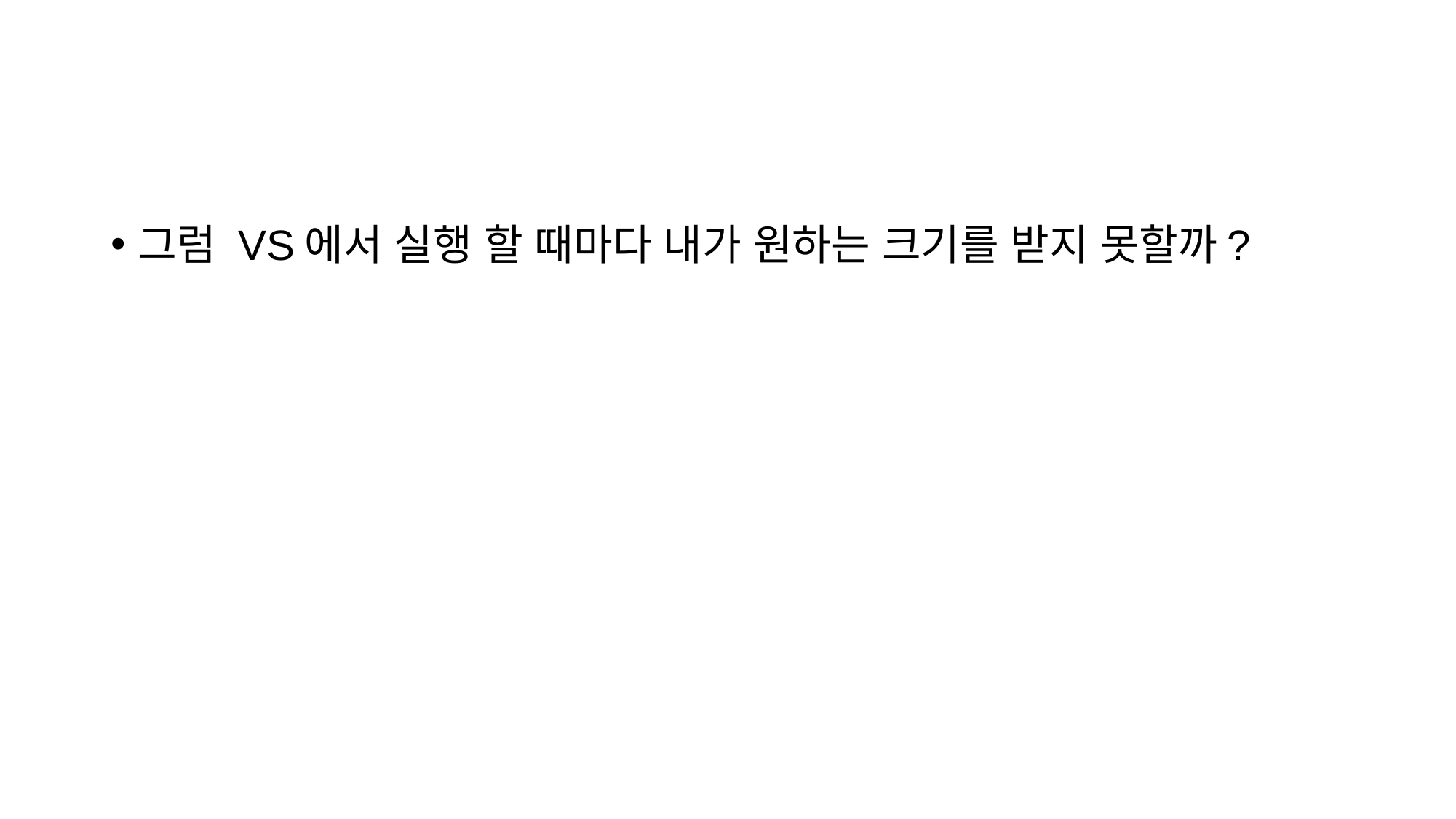

그럼 VS에서 실행 할 때마다 내가 원하는 크기를 받지 못할까?